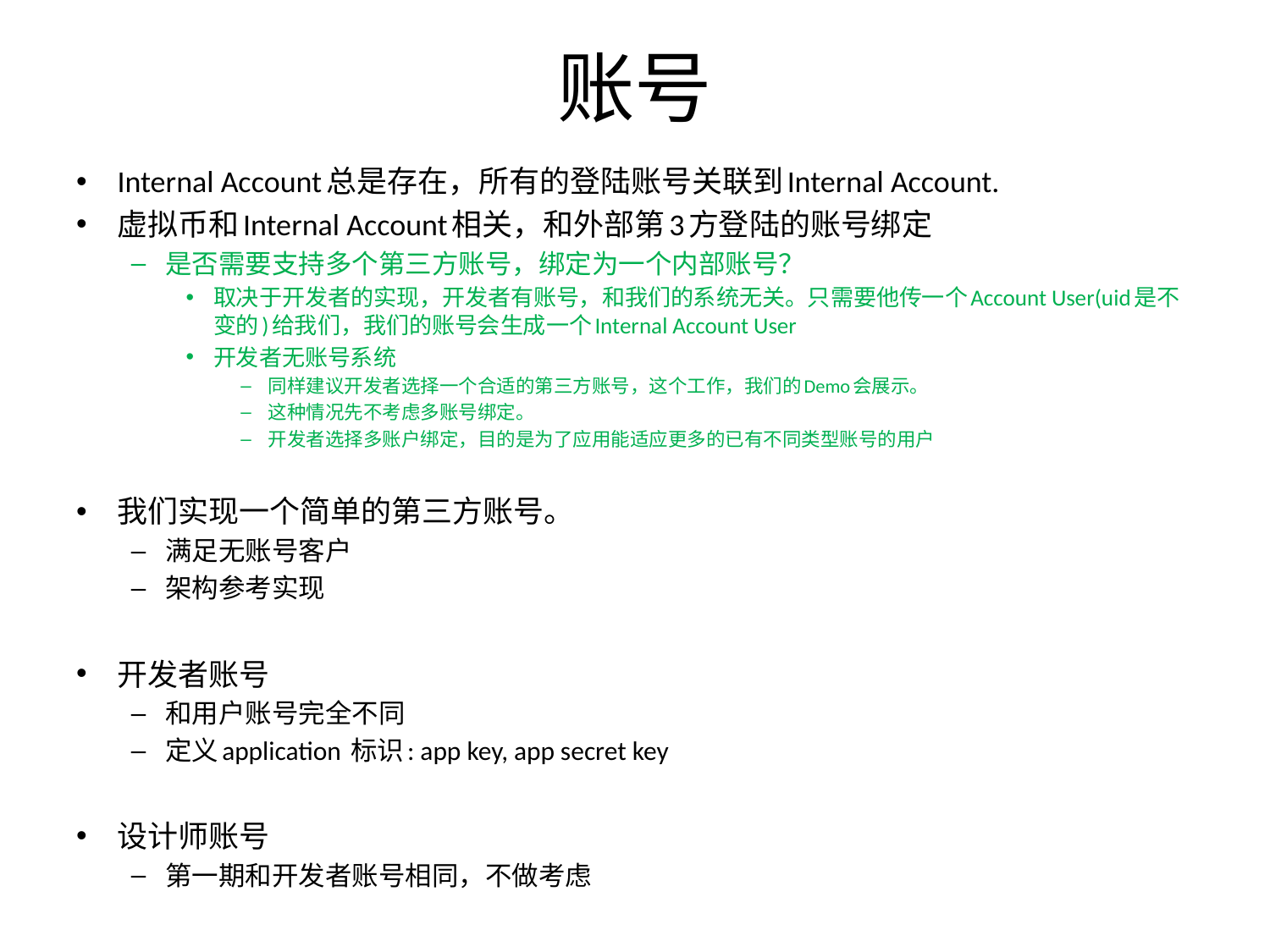

# 账号
Internal Account总是存在，所有的登陆账号关联到Internal Account.
虚拟币和Internal Account相关，和外部第3方登陆的账号绑定
是否需要支持多个第三方账号，绑定为一个内部账号？
取决于开发者的实现，开发者有账号，和我们的系统无关。只需要他传一个Account User(uid是不变的)给我们，我们的账号会生成一个Internal Account User
开发者无账号系统
同样建议开发者选择一个合适的第三方账号，这个工作，我们的Demo会展示。
这种情况先不考虑多账号绑定。
开发者选择多账户绑定，目的是为了应用能适应更多的已有不同类型账号的用户

我们实现一个简单的第三方账号。
满足无账号客户
架构参考实现

开发者账号
和用户账号完全不同
定义application 标识: app key, app secret key

设计师账号
第一期和开发者账号相同，不做考虑